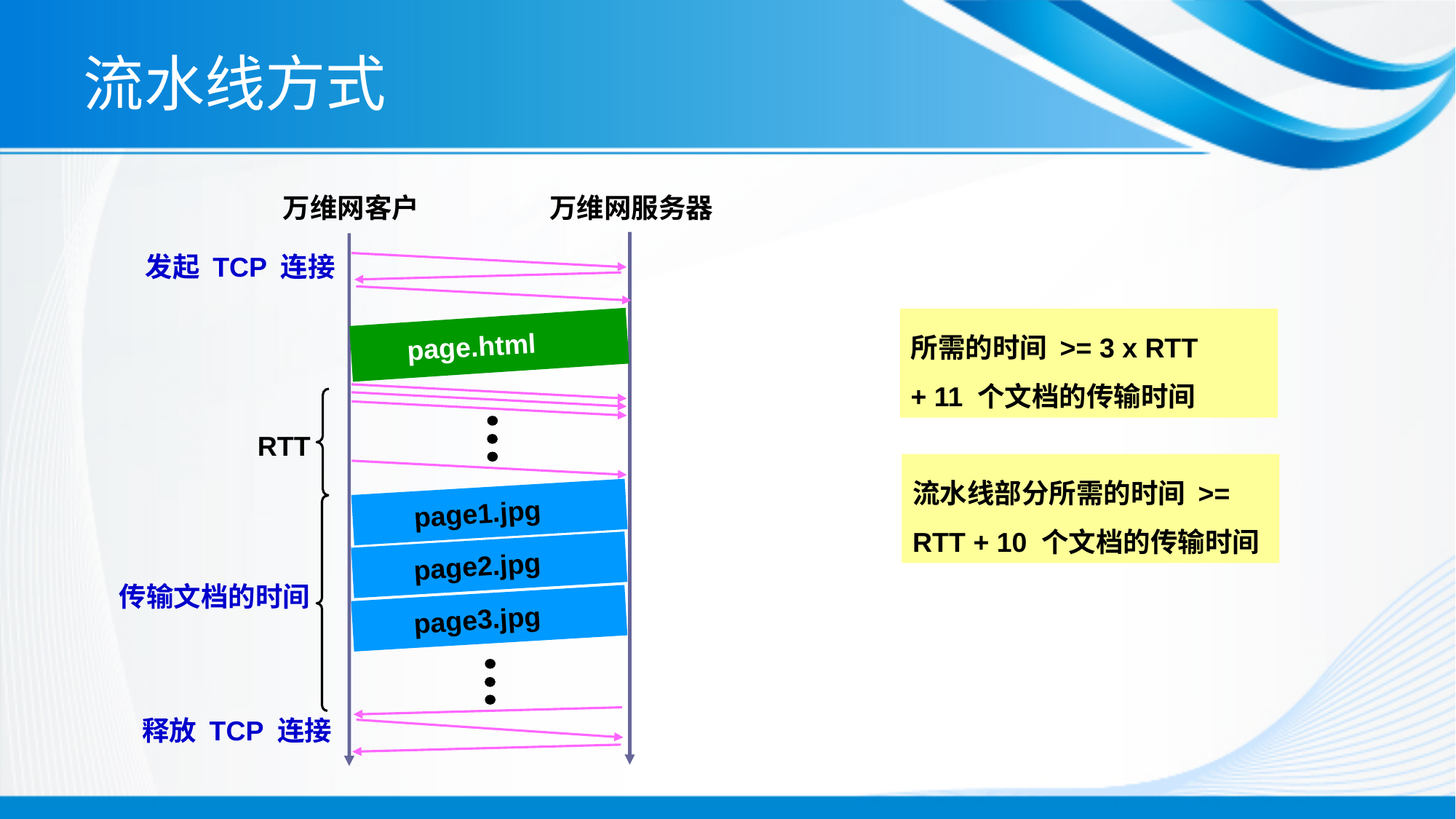

# 流水线方式
万维网客户
万维网服务器

发起 TCP 连接

page.html
所需的时间 >= 3 x RTT
+ 11 个文档的传输时间

page1.jpg

page2.jpg

page3.jpg

RTT

传输文档的时间
流水线部分所需的时间 >=  RTT + 10 个文档的传输时间

释放 TCP 连接